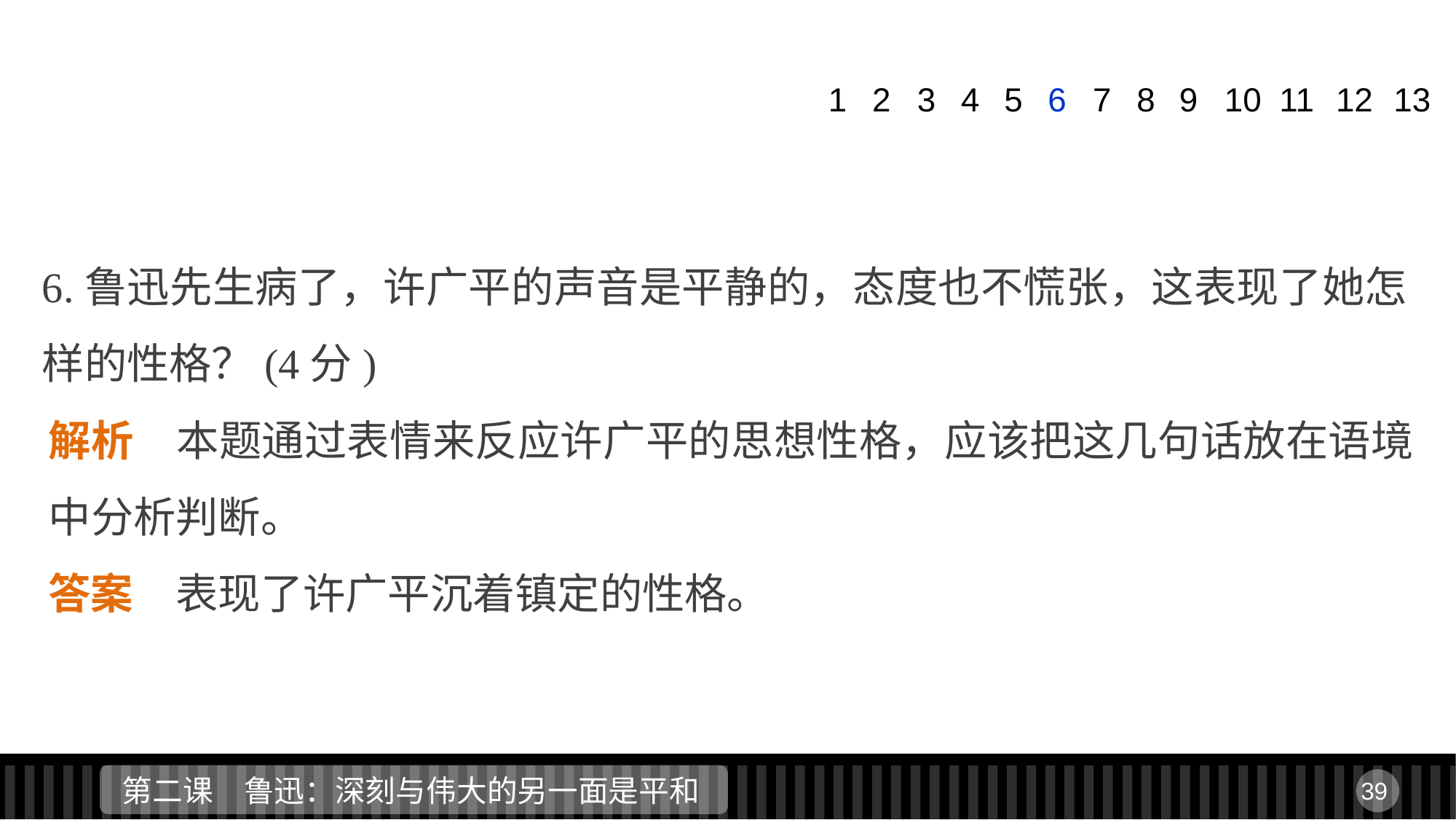

1
2
3
4
5
6
7
8
9
11
12
13
10
6.鲁迅先生病了，许广平的声音是平静的，态度也不慌张，这表现了她怎样的性格？(4分)
解析　本题通过表情来反应许广平的思想性格，应该把这几句话放在语境中分析判断。
答案　表现了许广平沉着镇定的性格。